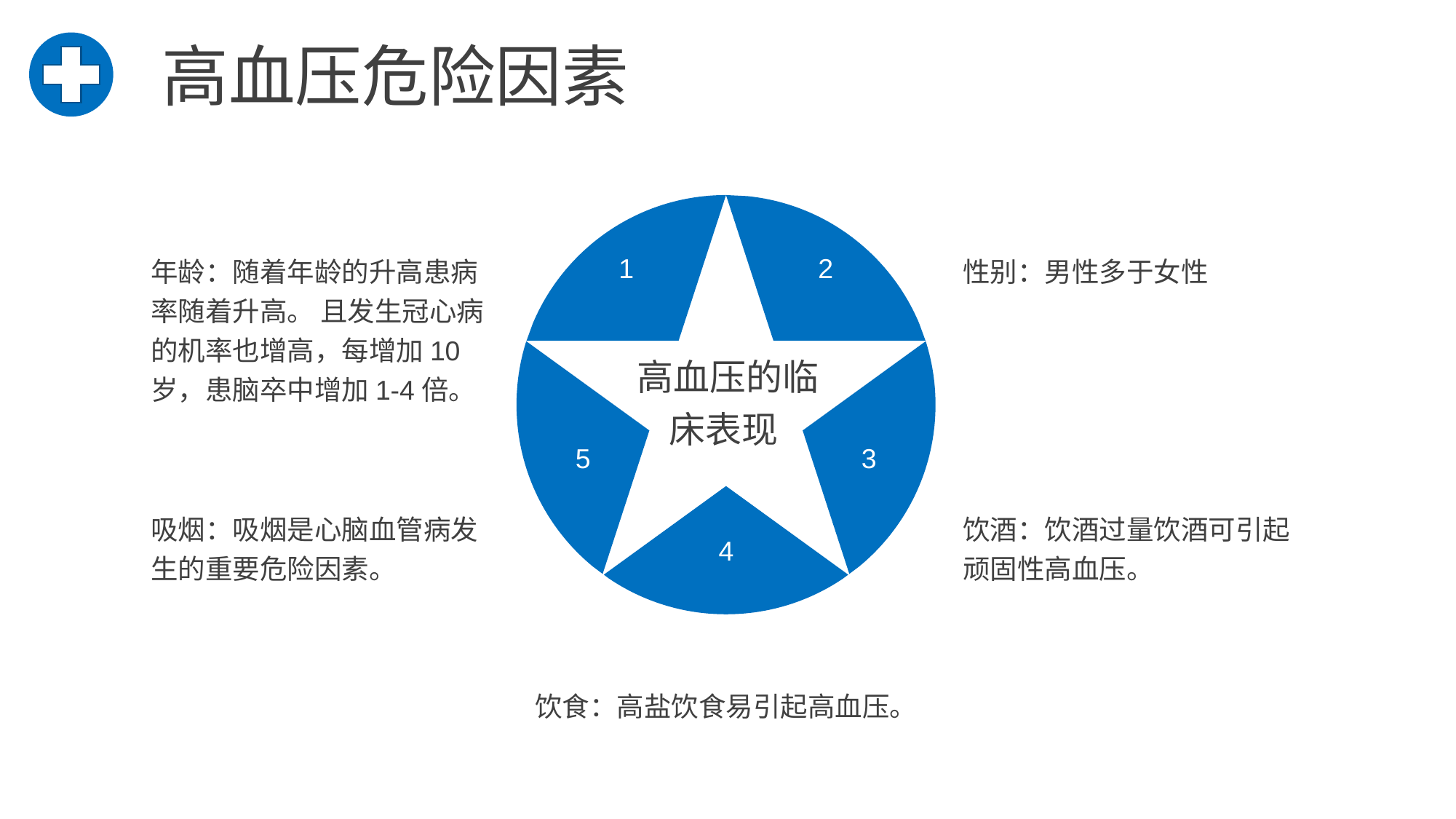

高血压危险因素
1
2
年龄：随着年龄的升高患病率随着升高。 且发生冠心病的机率也增高，每增加10岁，患脑卒中增加1-4倍。
性别：男性多于女性
高血压的临床表现
3
5
4
吸烟：吸烟是心脑血管病发生的重要危险因素。
饮酒：饮酒过量饮酒可引起顽固性高血压。
饮食：高盐饮食易引起高血压。